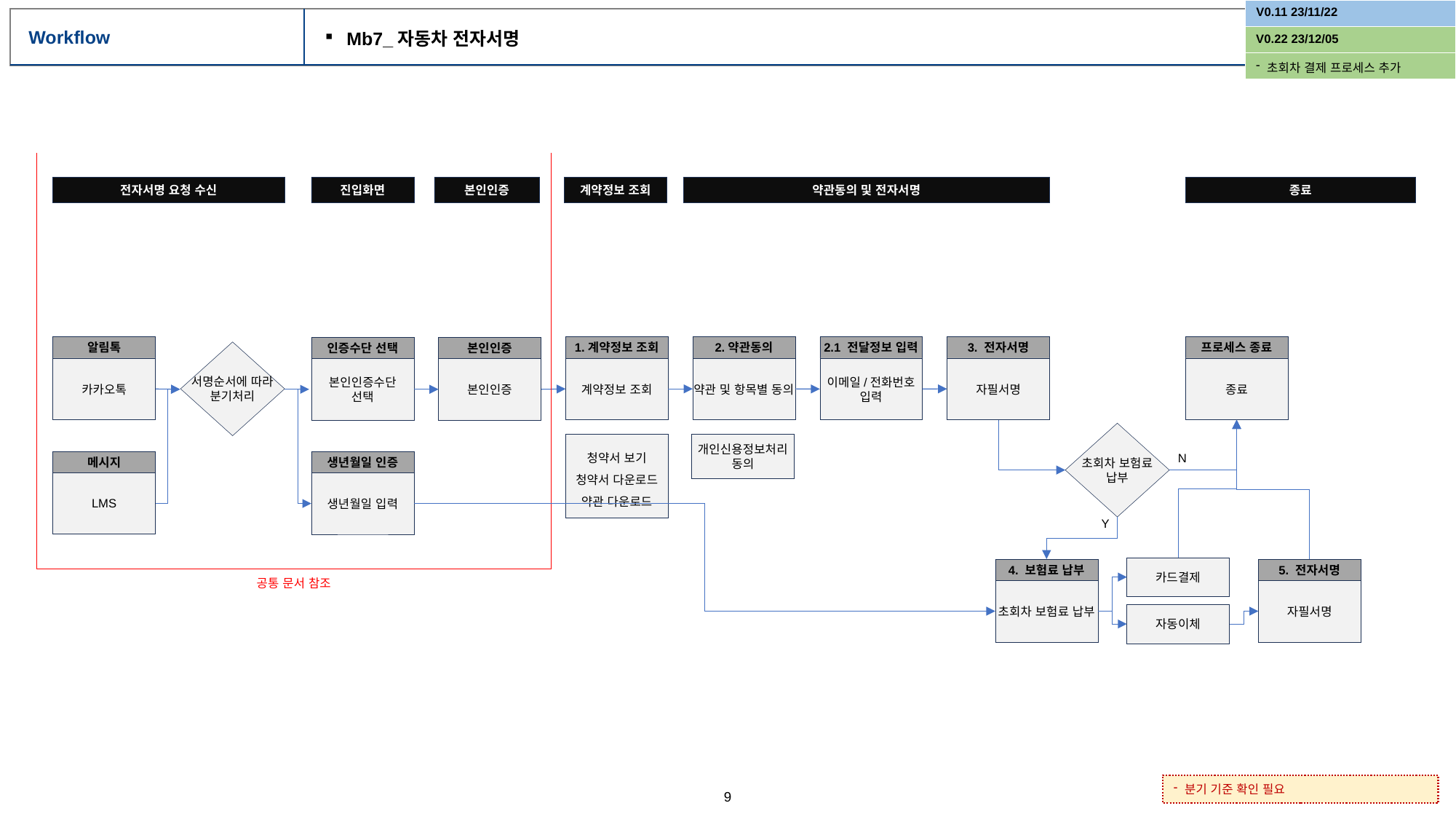

| V0.11 23/11/22 |
| --- |
| 분기처리 플로우 추가 |
# Workflow
Mb7_자동차 전자서명
| V0.22 23/12/05 |
| --- |
| 초회차 결제 프로세스 추가 |

전자서명 요청 수신
진입화면
본인인증
계약정보 조회
약관동의 및 전자서명
종료
2.약관동의
약관 및 항목별 동의
2.1 전달정보 입력
이메일/전화번호
입력
3. 전자서명
자필서명
프로세스 종료
종료
알림톡
카카오톡
1.계약정보 조회
계약정보 조회
인증수단 선택
본인인증수단
선택
본인인증
본인인증
서명순서에 따라
분기처리
초회차 보험료
납부
청약서 보기
청약서 다운로드
약관 다운로드
개인신용정보처리
동의
N
생년월일 인증
생년월일 입력
메시지
LMS
Y
카드결제
4. 보험료 납부
초회차 보험료 납부
5. 전자서명
자필서명
공통 문서 참조
자동이체
분기 기준 확인 필요